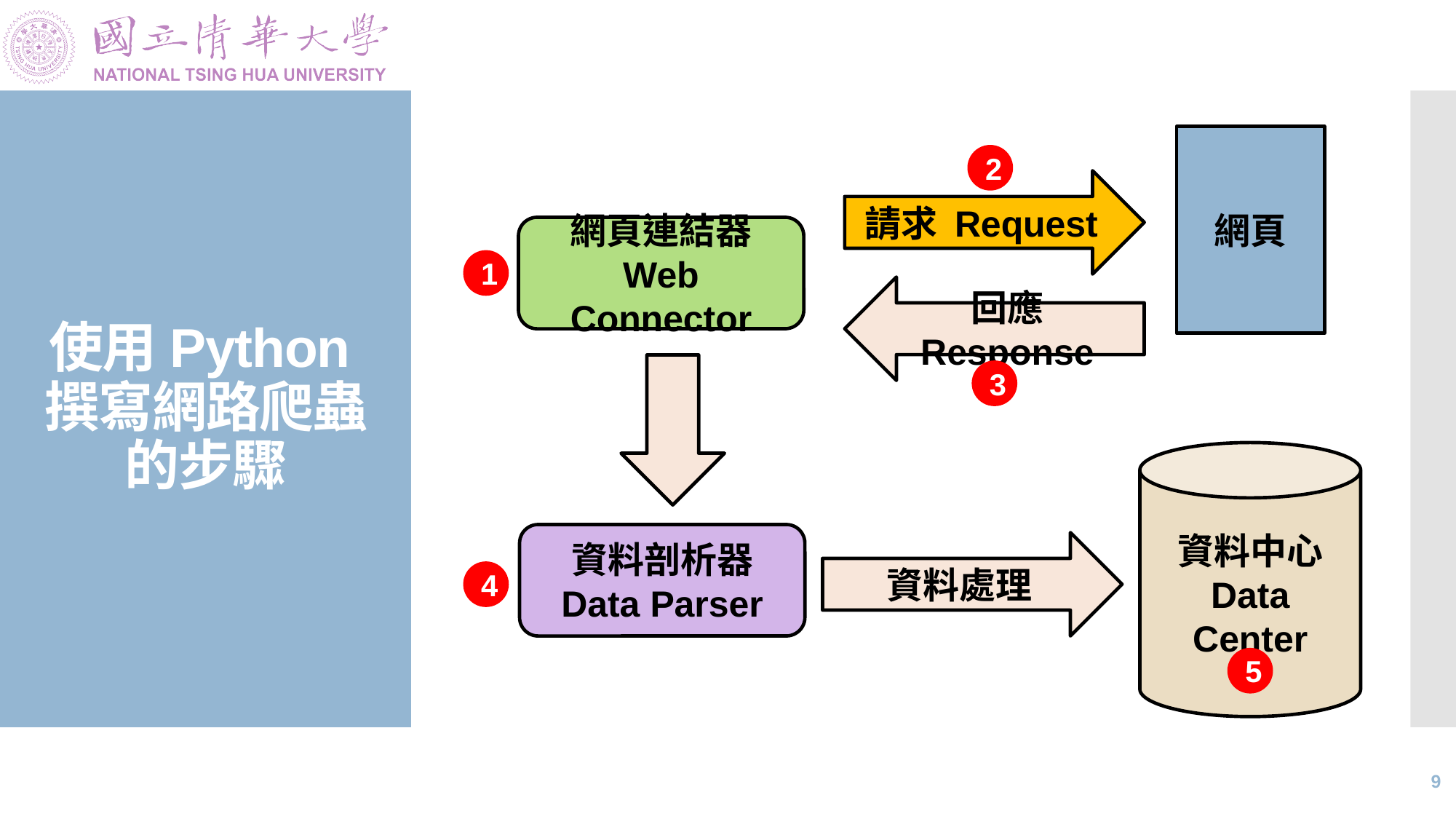

網頁
# 使用Python撰寫網路爬蟲的步驟
2
請求 Request
網頁連結器
Web Connector
1
回應 Response
3

資料中心
Data Center
資料剖析器
Data Parser
資料處理
4
5
9